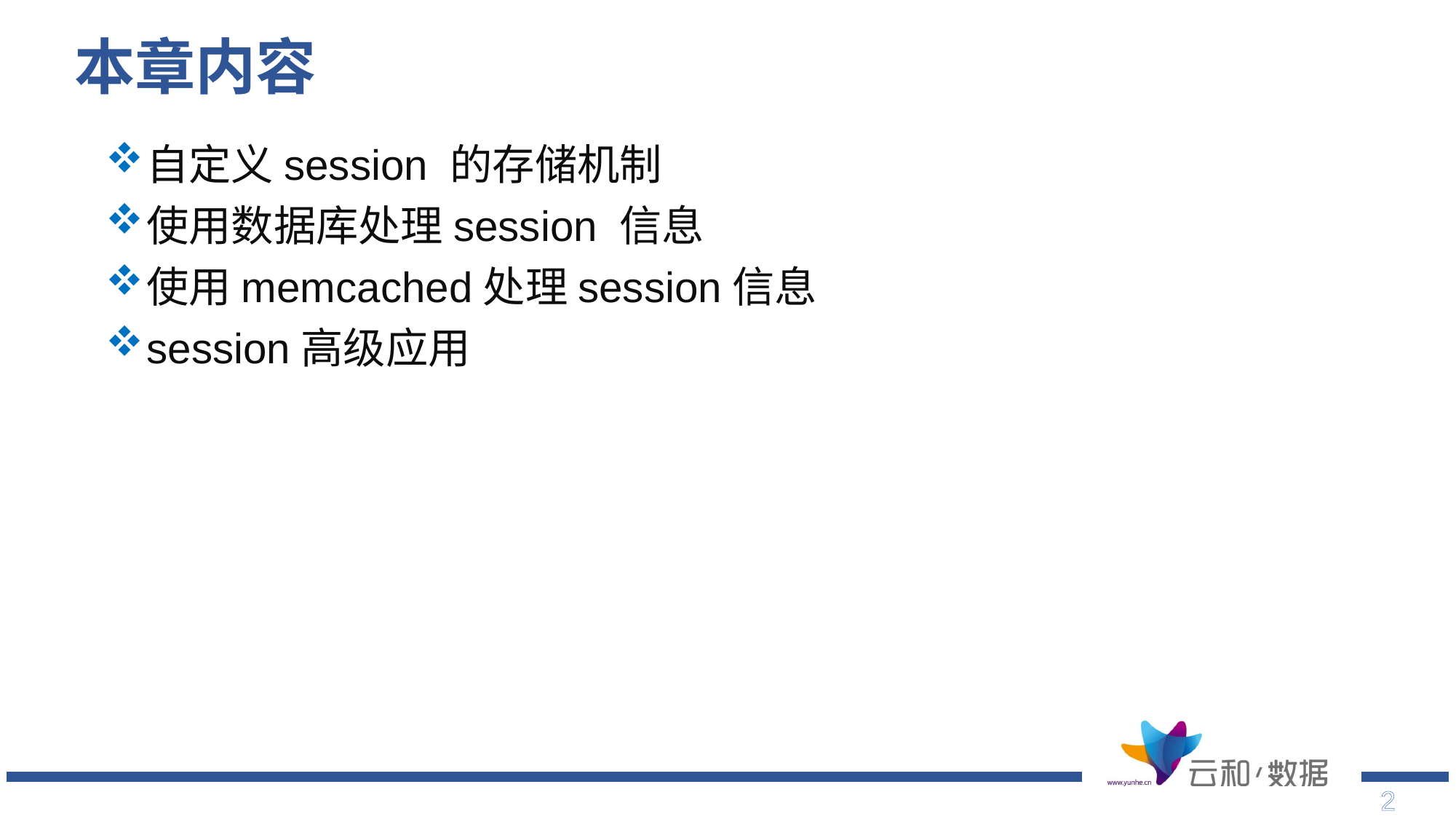

# 本章内容
自定义session 的存储机制
使用数据库处理session 信息
使用memcached处理session信息
session高级应用